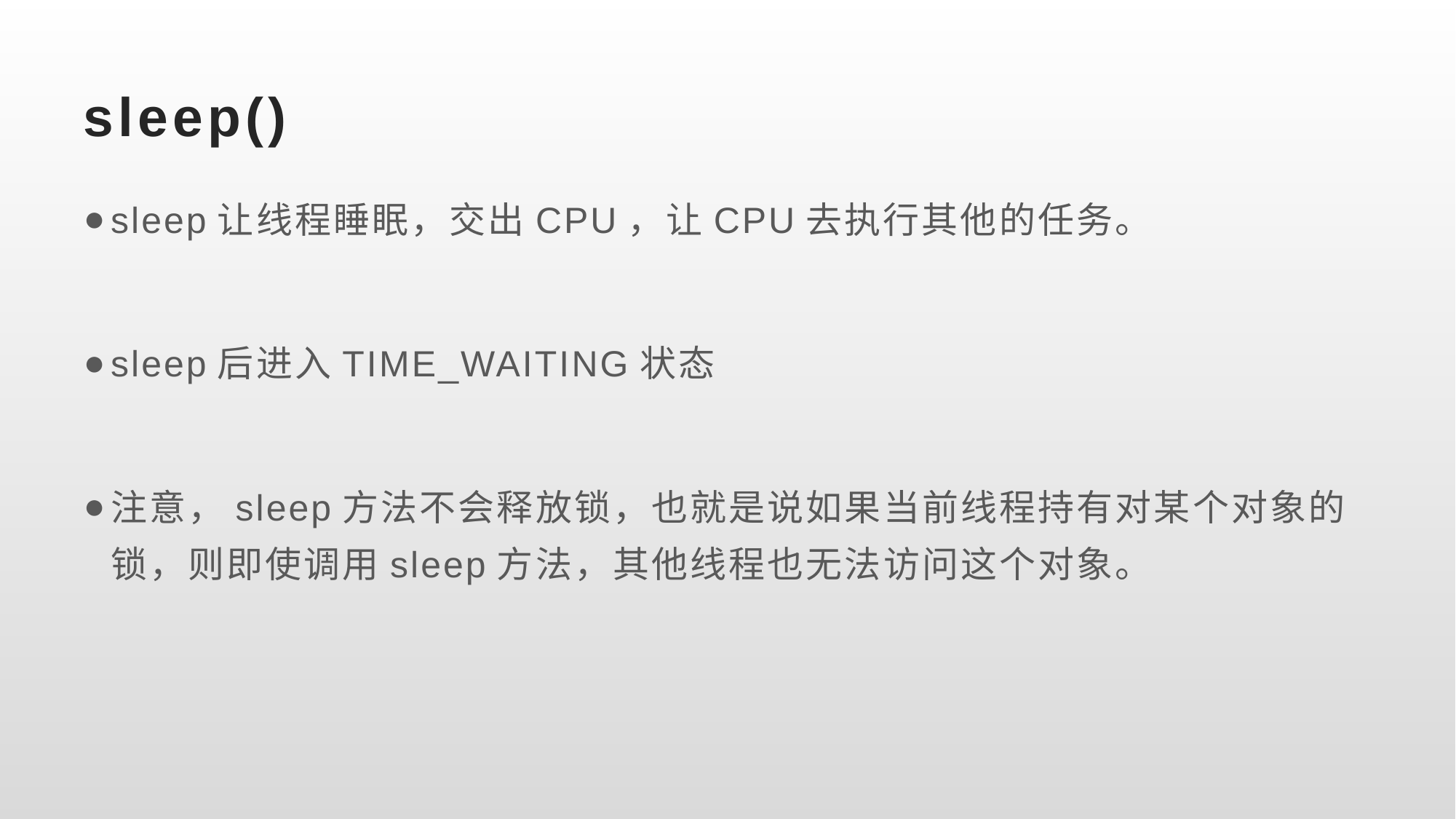

# sleep()
sleep让线程睡眠，交出CPU，让CPU去执行其他的任务。

sleep后进入TIME_WAITING状态

注意，sleep方法不会释放锁，也就是说如果当前线程持有对某个对象的锁，则即使调用sleep方法，其他线程也无法访问这个对象。